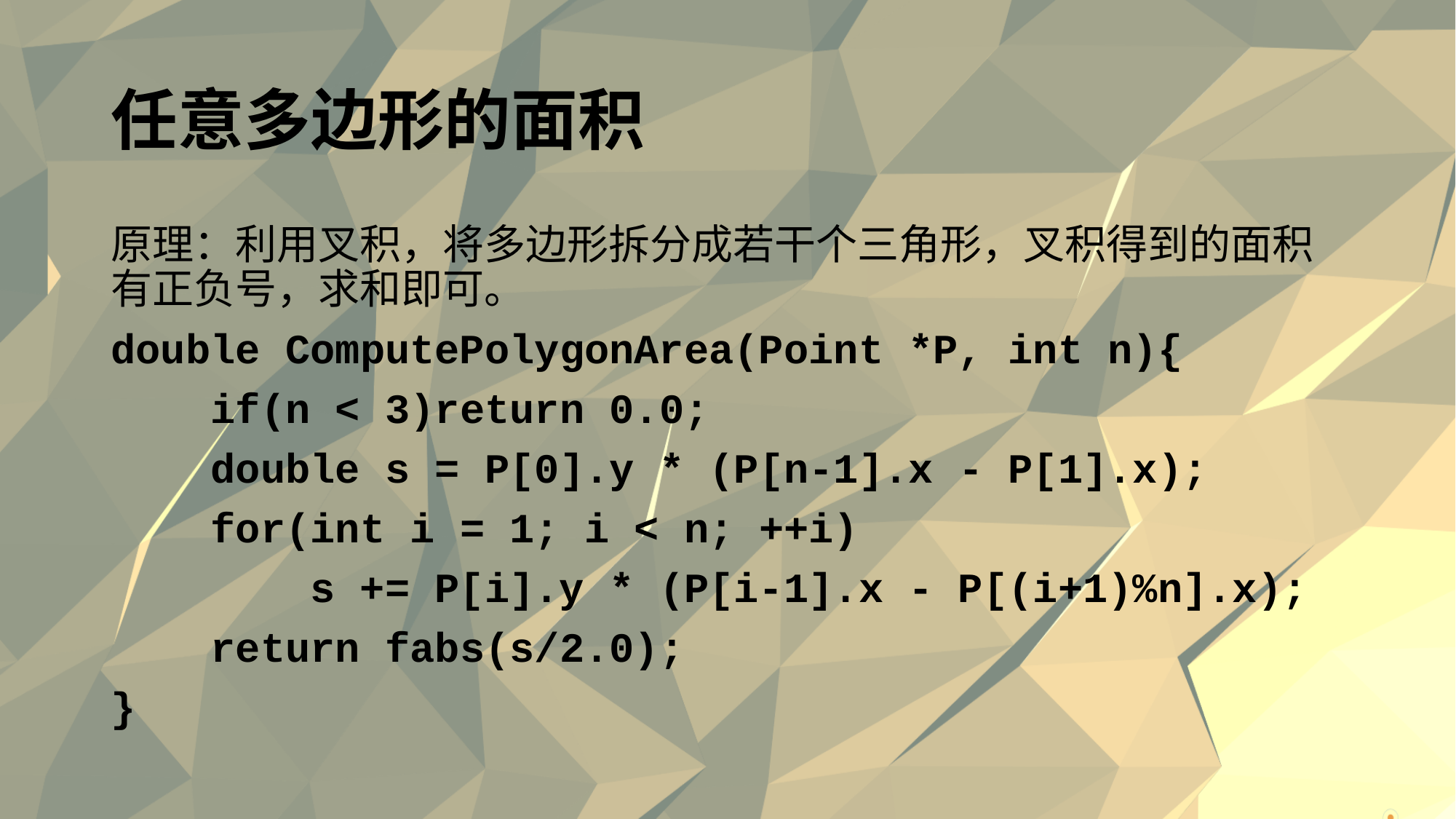

# 任意多边形的面积
原理：利用叉积，将多边形拆分成若干个三角形，叉积得到的面积有正负号，求和即可。
double ComputePolygonArea(Point *P, int n){
    if(n < 3)return 0.0;
    double s = P[0].y * (P[n-1].x - P[1].x);
    for(int i = 1; i < n; ++i)
        s += P[i].y * (P[i-1].x - P[(i+1)%n].x);
    return fabs(s/2.0);
}